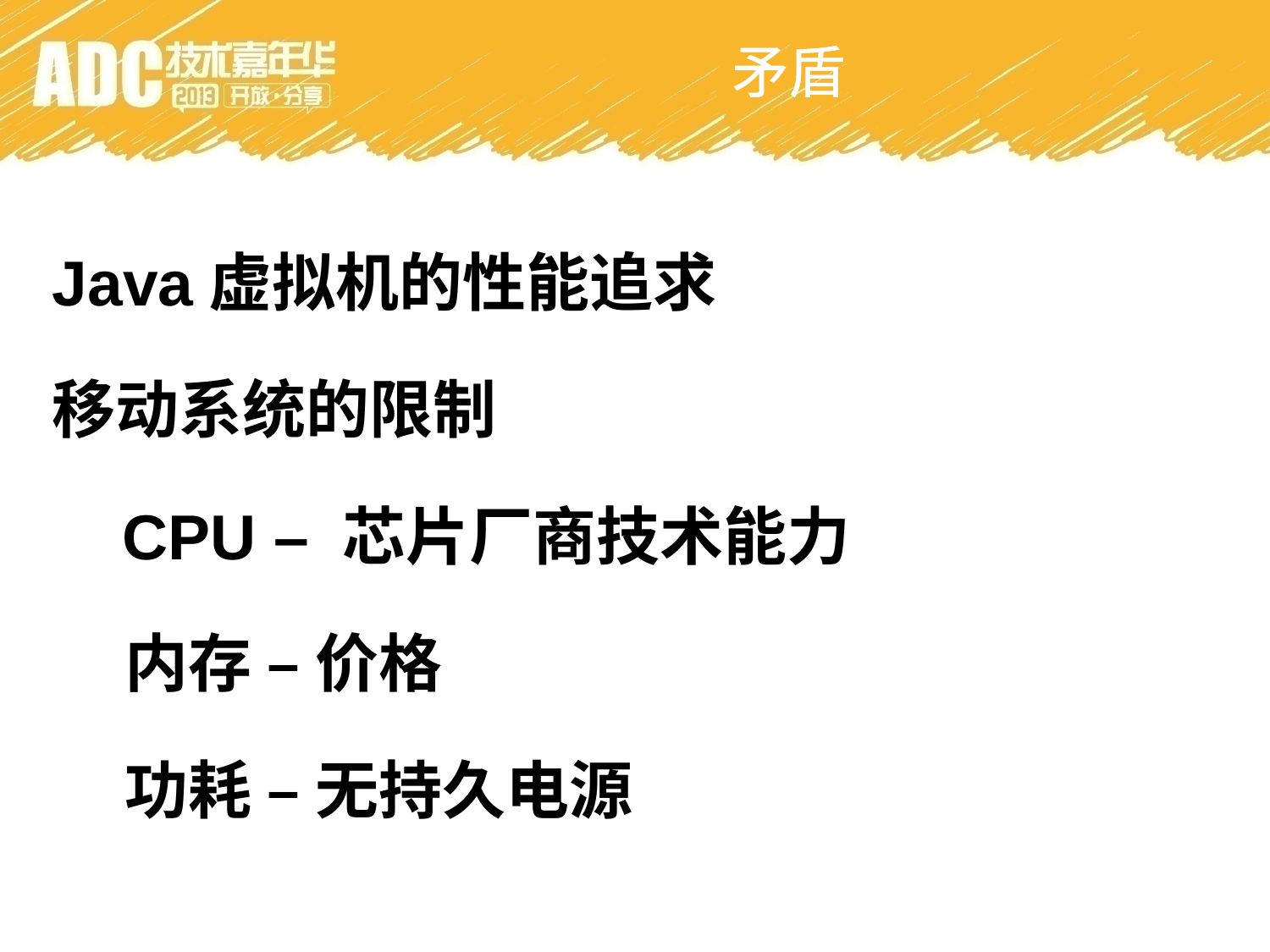

矛盾
Java虚拟机的性能追求
移动系统的限制
    CPU – 芯片厂商技术能力
    内存 – 价格
    功耗 – 无持久电源